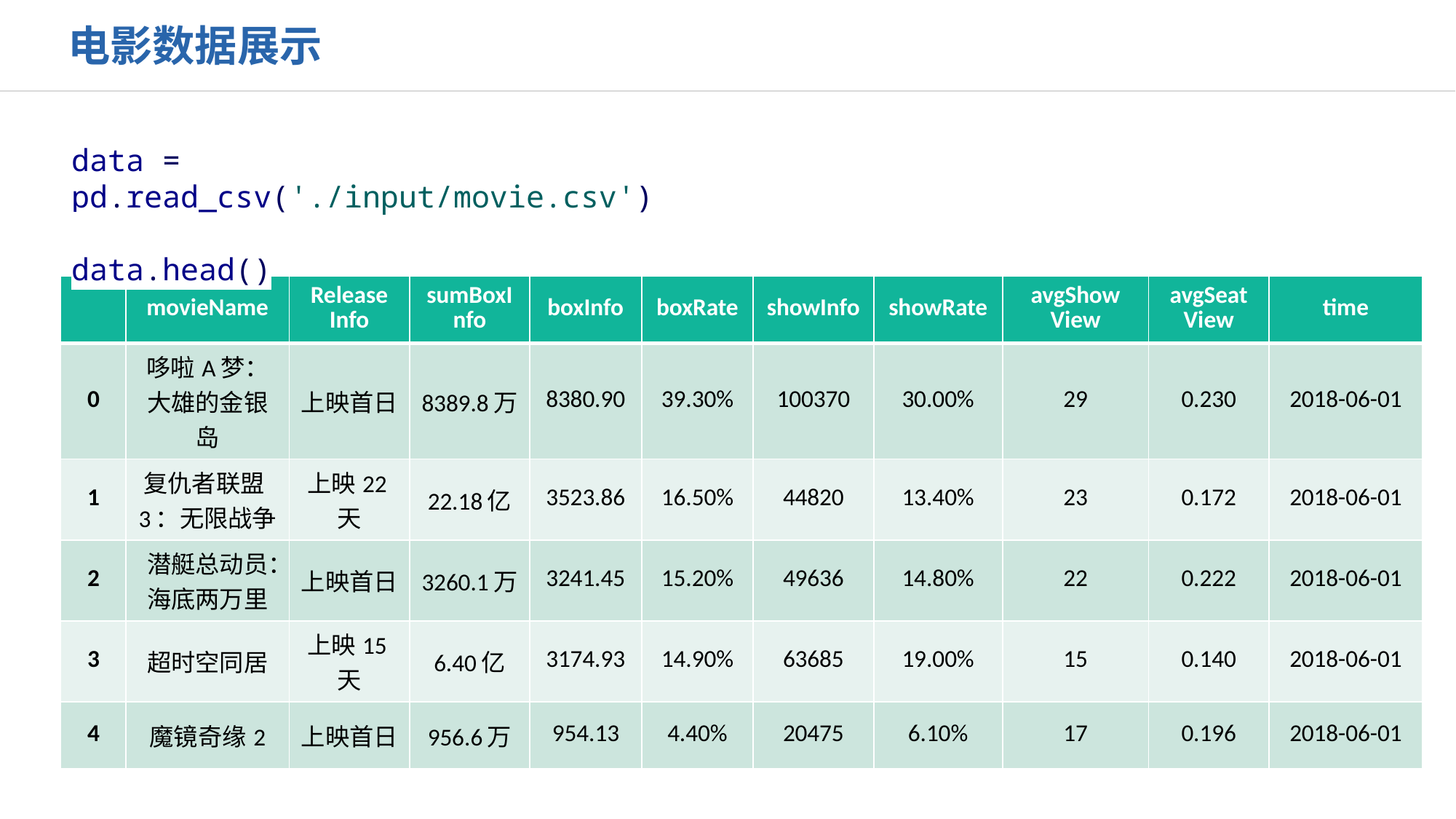

电影数据展示

data = pd.read_csv('./input/movie.csv')

data.head()
|  | movieName | Release Info | sumBoxInfo | boxInfo | boxRate | showInfo | showRate | avgShow View | avgSeat View | time |
| --- | --- | --- | --- | --- | --- | --- | --- | --- | --- | --- |
| 0 | 哆啦A梦：大雄的金银岛 | 上映首日 | 8389.8万 | 8380.90 | 39.30% | 100370 | 30.00% | 29 | 0.230 | 2018-06-01 |
| 1 | 复仇者联盟3：无限战争 | 上映22天 | 22.18亿 | 3523.86 | 16.50% | 44820 | 13.40% | 23 | 0.172 | 2018-06-01 |
| 2 | 潜艇总动员：海底两万里 | 上映首日 | 3260.1万 | 3241.45 | 15.20% | 49636 | 14.80% | 22 | 0.222 | 2018-06-01 |
| 3 | 超时空同居 | 上映15天 | 6.40亿 | 3174.93 | 14.90% | 63685 | 19.00% | 15 | 0.140 | 2018-06-01 |
| 4 | 魔镜奇缘2 | 上映首日 | 956.6万 | 954.13 | 4.40% | 20475 | 6.10% | 17 | 0.196 | 2018-06-01 |